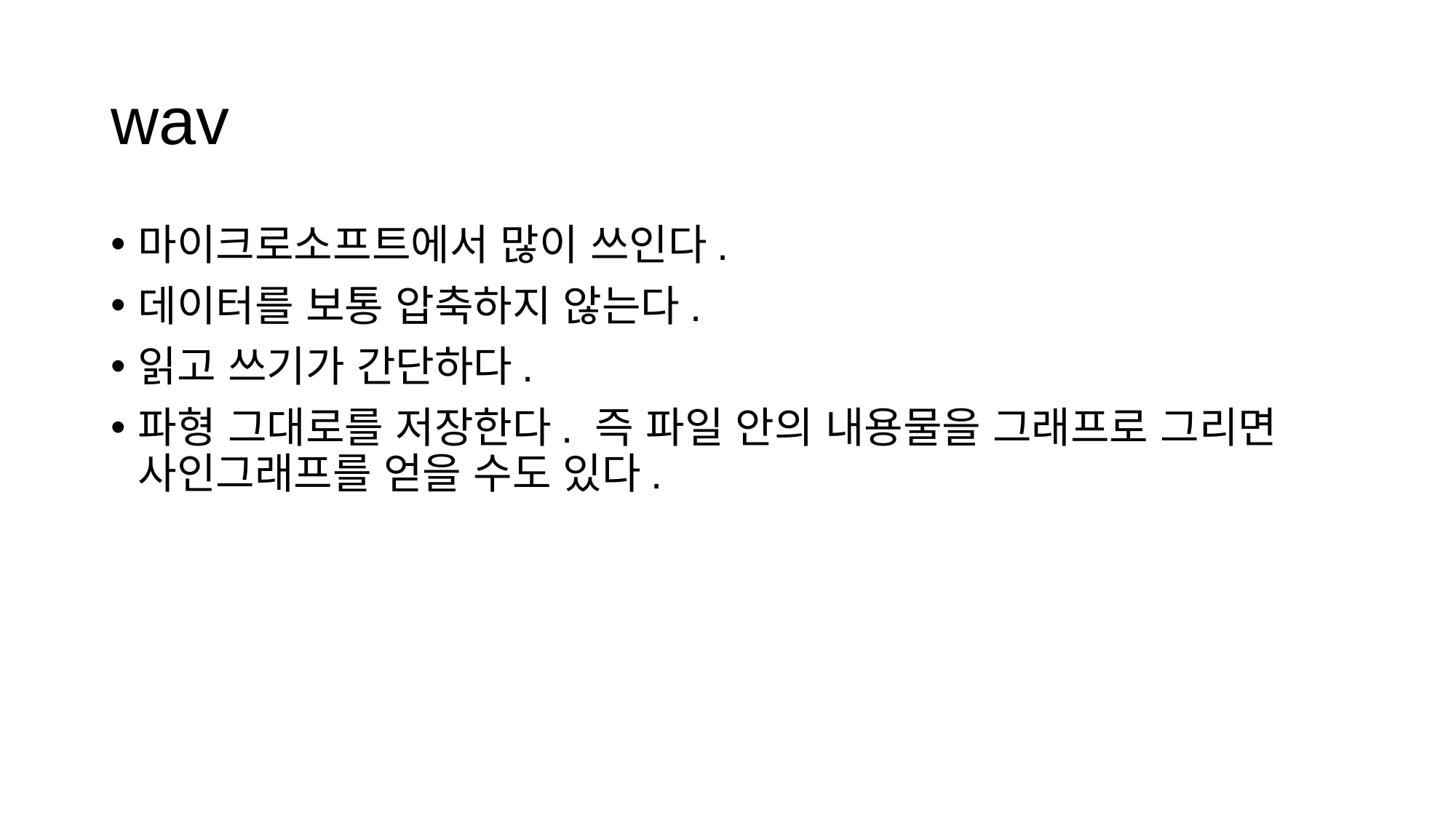

# wav
마이크로소프트에서 많이 쓰인다.
데이터를 보통 압축하지 않는다.
읽고 쓰기가 간단하다.
파형 그대로를 저장한다. 즉 파일 안의 내용물을 그래프로 그리면 사인그래프를 얻을 수도 있다.